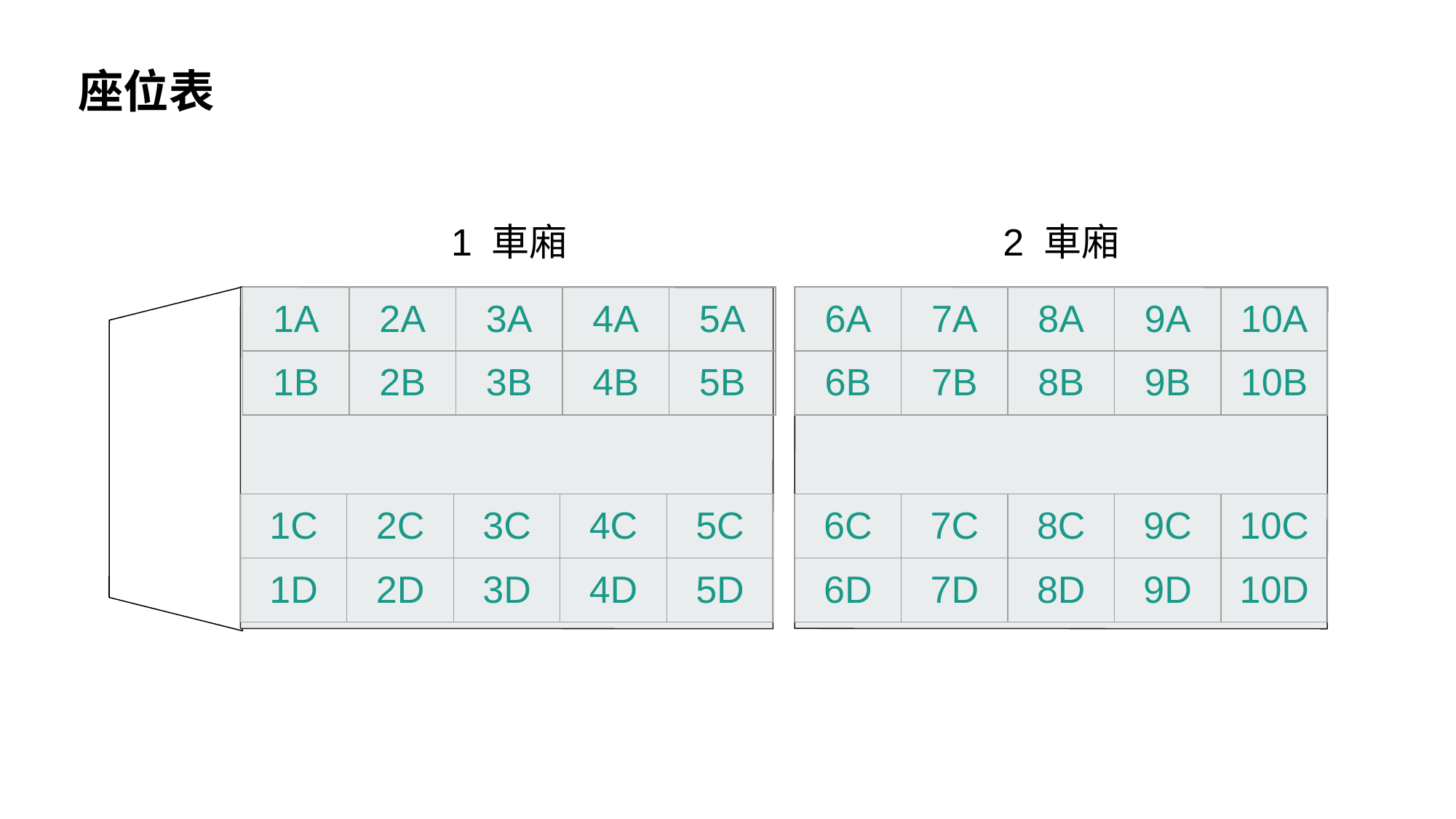

座位表

1 車廂
2 車廂
| 1A | 2A | 3A | 4A | 5A |
| --- | --- | --- | --- | --- |
| 1B | 2B | 3B | 4B | 5B |
| 6A | 7A | 8A | 9A | 10A |
| --- | --- | --- | --- | --- |
| 6B | 7B | 8B | 9B | 10B |

| 1C | 2C | 3C | 4C | 5C |
| --- | --- | --- | --- | --- |
| 1D | 2D | 3D | 4D | 5D |
| 6C | 7C | 8C | 9C | 10C |
| --- | --- | --- | --- | --- |
| 6D | 7D | 8D | 9D | 10D |